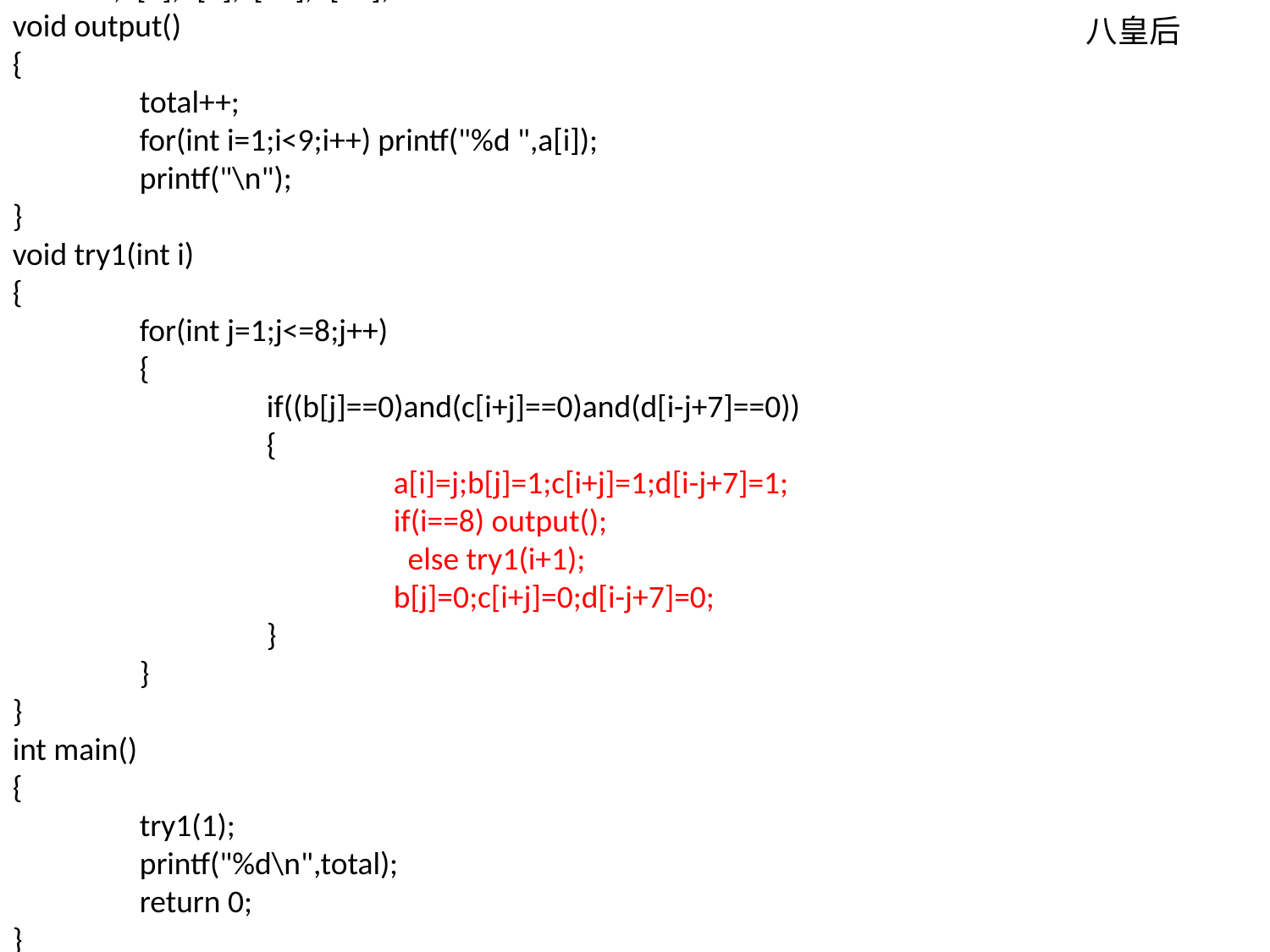

#include<cstdio>
#include<algorithm>
#include<cstring>
int total,a[9],b[9],c[17],d[24];
void output()
{
	total++;
	for(int i=1;i<9;i++) printf("%d ",a[i]);
	printf("\n");
}
void try1(int i)
{
	for(int j=1;j<=8;j++)
	{
		if((b[j]==0)and(c[i+j]==0)and(d[i-j+7]==0))
		{
			a[i]=j;b[j]=1;c[i+j]=1;d[i-j+7]=1;
			if(i==8) output();
			  else try1(i+1);
			b[j]=0;c[i+j]=0;d[i-j+7]=0;
		}
	}
}
int main()
{
	try1(1);
	printf("%d\n",total);
	return 0;
}
八皇后